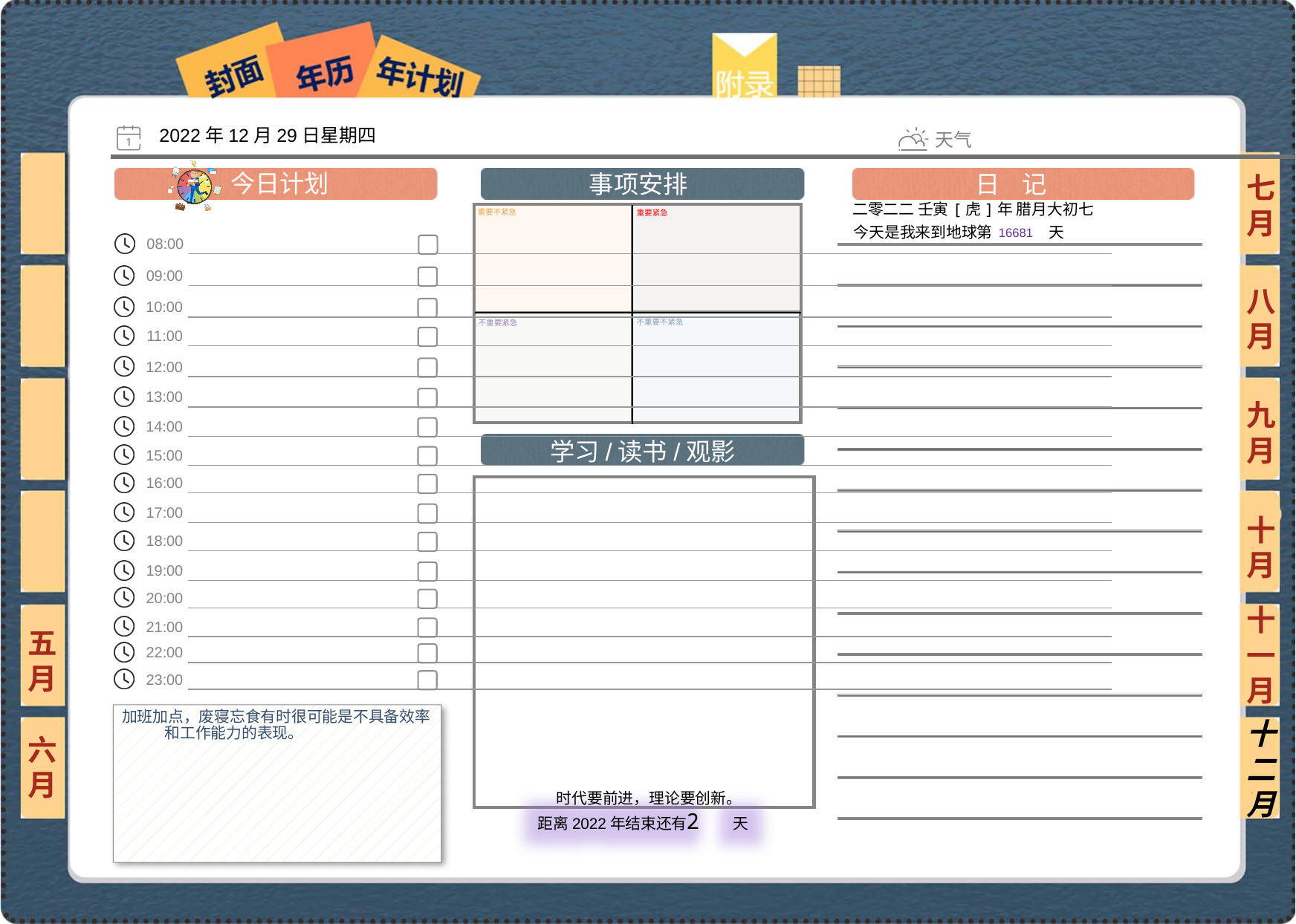

2022年12月29日星期四
七月
二零二二 壬寅[虎]年 腊月大初七
16681
八月
九月
十月
十一月
五月
加班加点，废寝忘食有时很可能是不具备效率和工作能力的表现。

六月
十二月
2
 时代要前进，理论要创新。